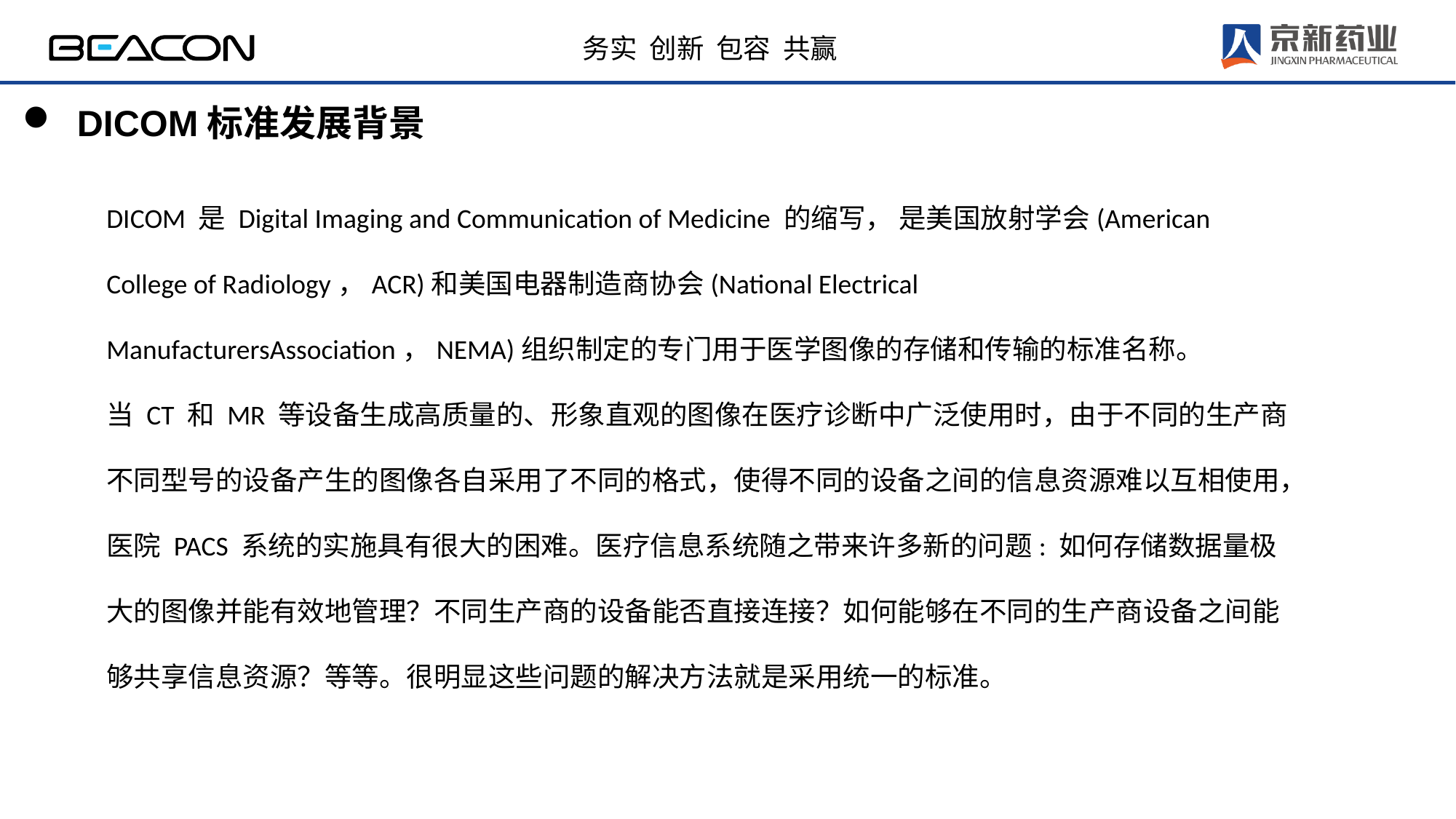

DICOM标准发展背景
DICOM 是 Digital Imaging and Communication of Medicine 的缩写， 是美国放射学会(American College of Radiology，ACR)和美国电器制造商协会(National Electrical ManufacturersAssociation，NEMA)组织制定的专门用于医学图像的存储和传输的标准名称。
当 CT 和 MR 等设备生成高质量的、形象直观的图像在医疗诊断中广泛使用时，由于不同的生产商不同型号的设备产生的图像各自采用了不同的格式，使得不同的设备之间的信息资源难以互相使用，医院 PACS 系统的实施具有很大的困难。医疗信息系统随之带来许多新的问题: 如何存储数据量极大的图像并能有效地管理？不同生产商的设备能否直接连接？如何能够在不同的生产商设备之间能够共享信息资源？等等。很明显这些问题的解决方法就是采用统一的标准。